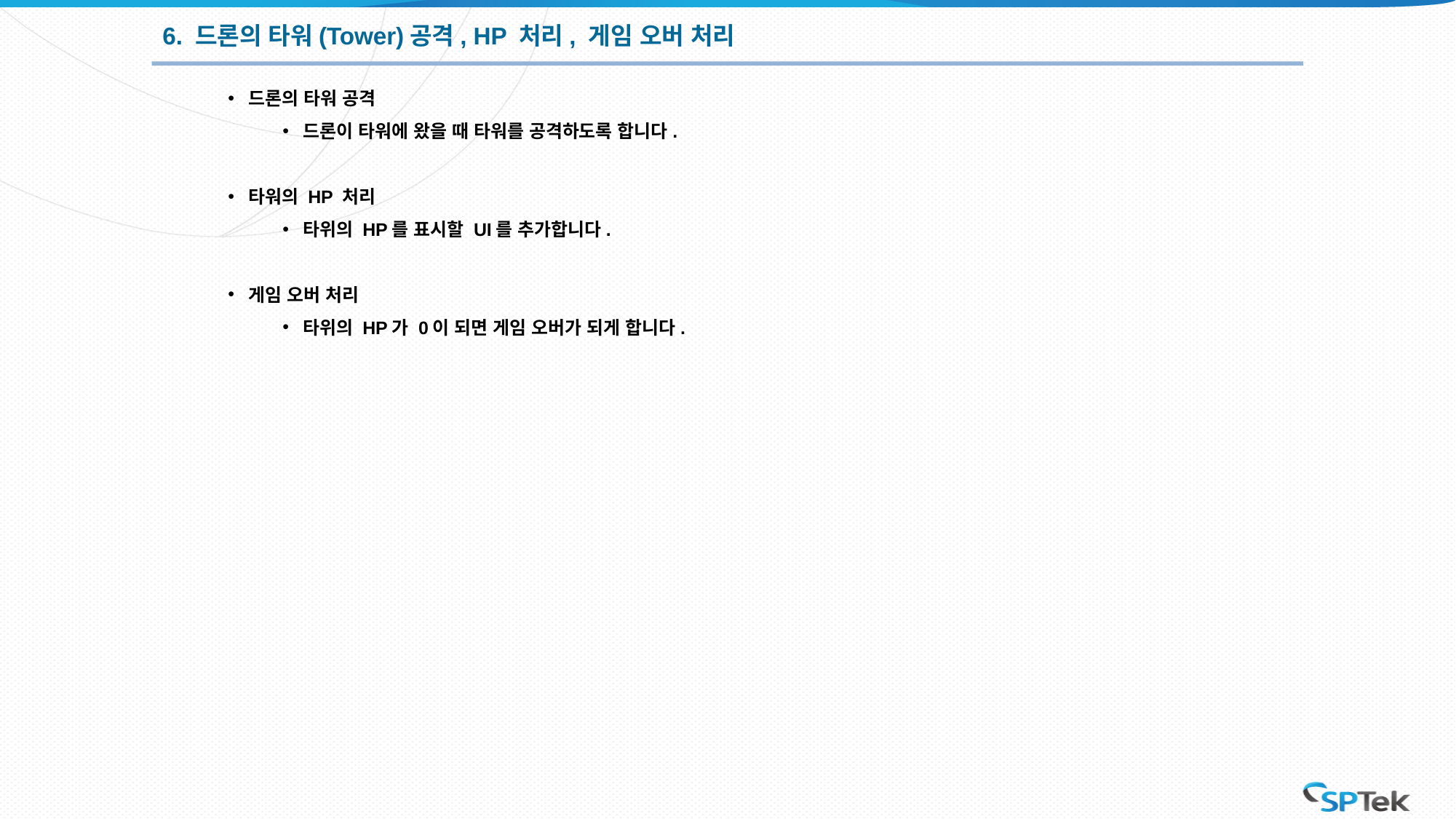

6. 드론의 타워(Tower)공격, HP 처리, 게임 오버 처리

드론의 타워 공격
드론이 타워에 왔을 때 타워를 공격하도록 합니다.

타워의 HP 처리
타위의 HP를 표시할 UI를 추가합니다.

게임 오버 처리
타위의 HP가 0이 되면 게임 오버가 되게 합니다.